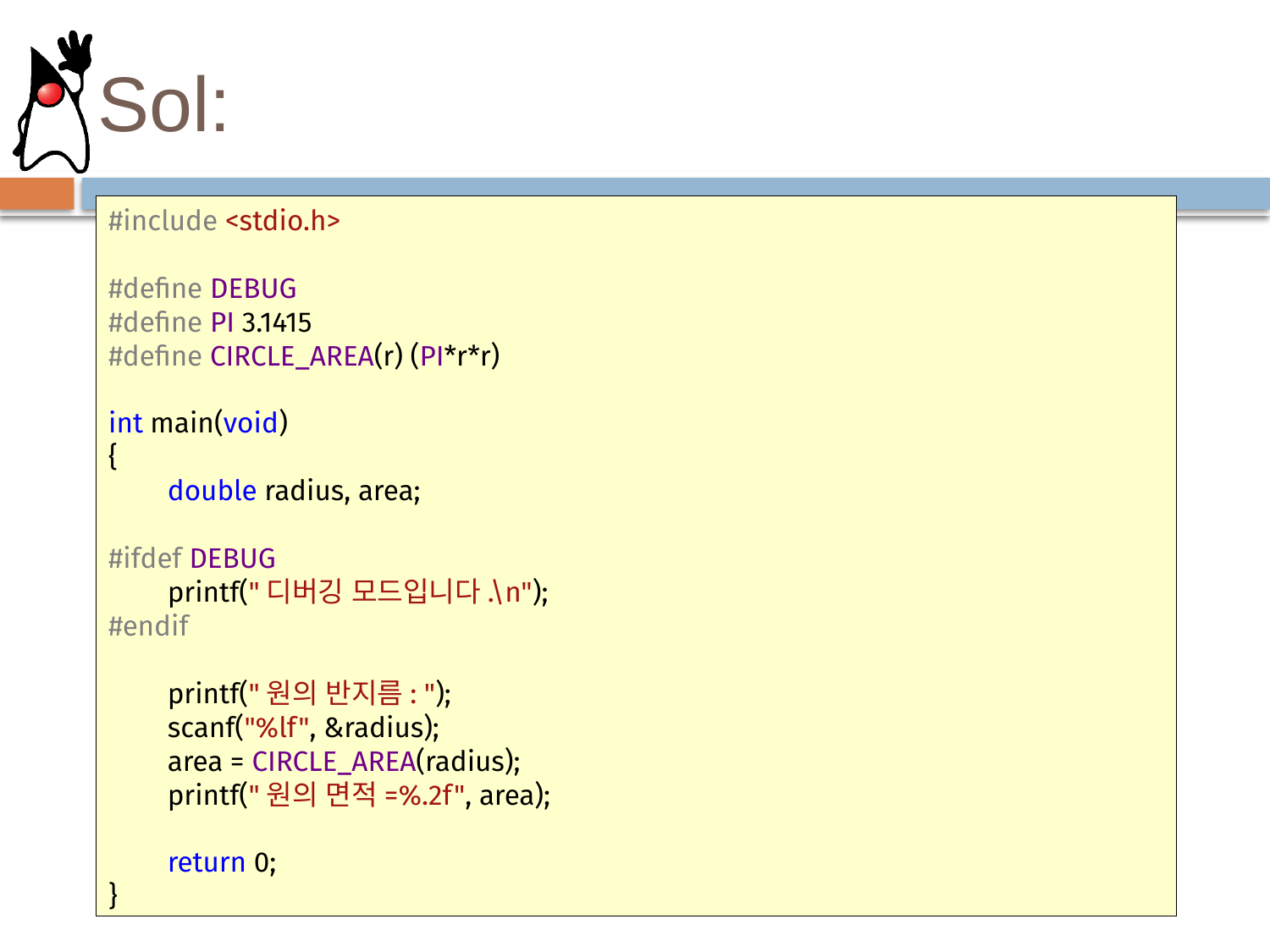

# Sol:
#include <stdio.h>

#define DEBUG
#define PI 3.1415
#define CIRCLE_AREA(r) (PI*r*r)

int main(void)
{
        double radius, area;

#ifdef DEBUG
        printf("디버깅 모드입니다.\n");
#endif

        printf("원의 반지름: ");
        scanf("%lf", &radius);
        area = CIRCLE_AREA(radius);
        printf("원의 면적=%.2f", area);

        return 0;
}